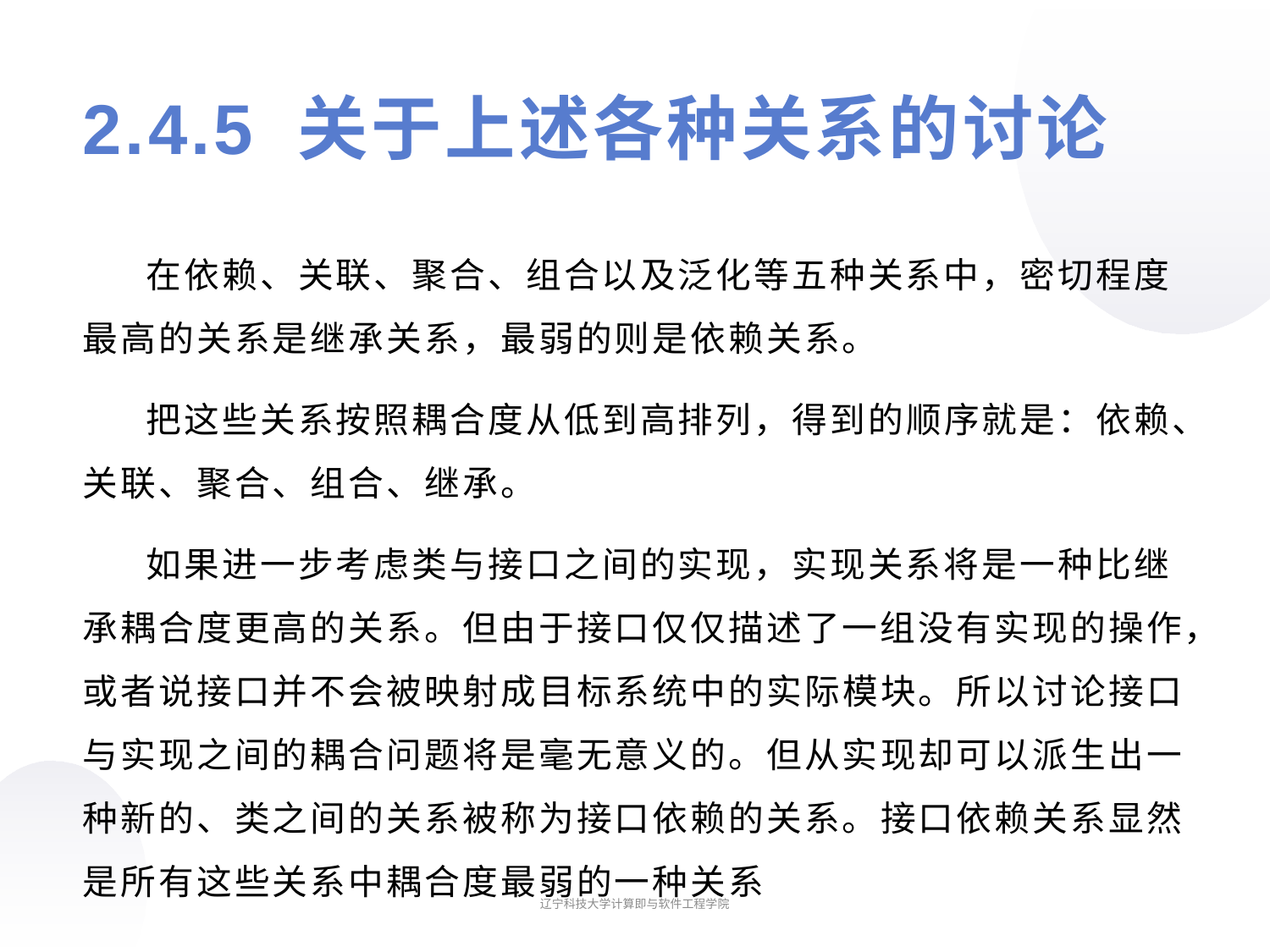

# 2.4.5 关于上述各种关系的讨论
在依赖、关联、聚合、组合以及泛化等五种关系中，密切程度最高的关系是继承关系，最弱的则是依赖关系。
把这些关系按照耦合度从低到高排列，得到的顺序就是：依赖、关联、聚合、组合、继承。
如果进一步考虑类与接口之间的实现，实现关系将是一种比继承耦合度更高的关系。但由于接口仅仅描述了一组没有实现的操作，或者说接口并不会被映射成目标系统中的实际模块。所以讨论接口与实现之间的耦合问题将是毫无意义的。但从实现却可以派生出一种新的、类之间的关系被称为接口依赖的关系。接口依赖关系显然是所有这些关系中耦合度最弱的一种关系

辽宁科技大学计算即与软件工程学院
67